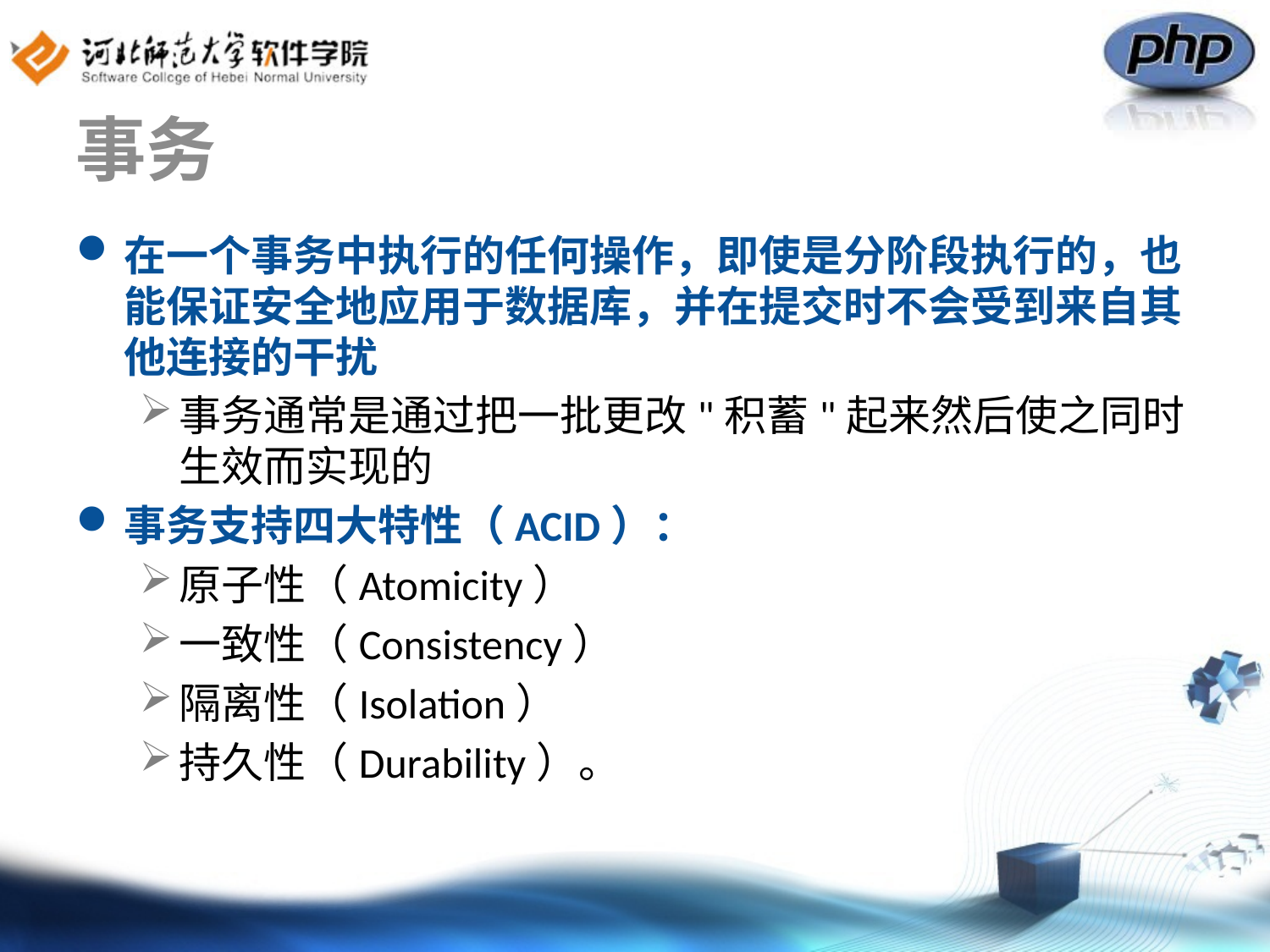

# 事务
在一个事务中执行的任何操作，即使是分阶段执行的，也能保证安全地应用于数据库，并在提交时不会受到来自其他连接的干扰
事务通常是通过把一批更改"积蓄"起来然后使之同时生效而实现的
事务支持四大特性（ACID）：
原子性（Atomicity）
一致性（Consistency）
隔离性（Isolation）
持久性（Durability）。